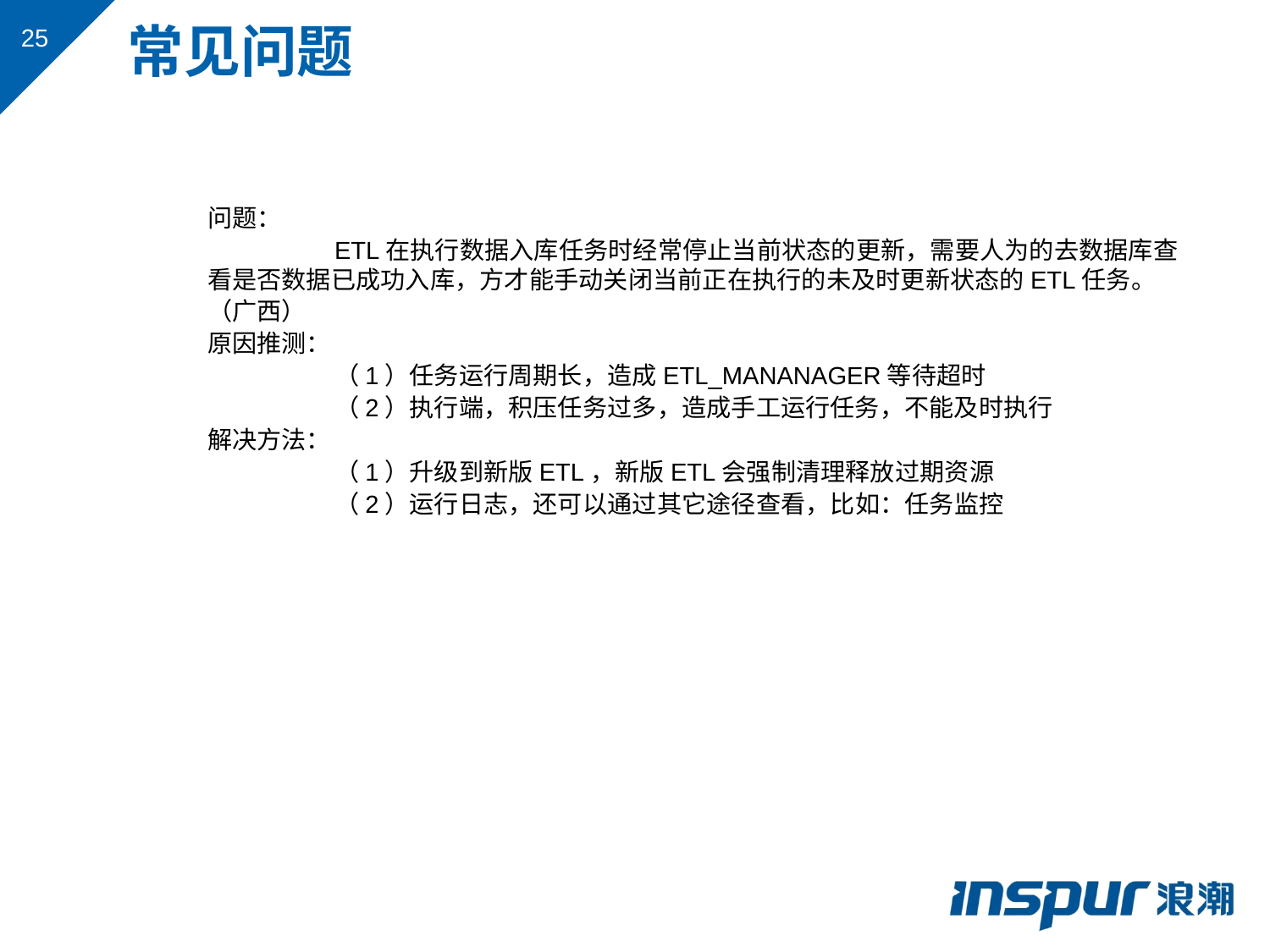

常见问题
问题：
	ETL在执行数据入库任务时经常停止当前状态的更新，需要人为的去数据库查看是否数据已成功入库，方才能手动关闭当前正在执行的未及时更新状态的ETL任务。
（广西）
原因推测：
	（1）任务运行周期长，造成ETL_MANANAGER等待超时
	（2）执行端，积压任务过多，造成手工运行任务，不能及时执行
解决方法：
	（1）升级到新版ETL，新版ETL会强制清理释放过期资源
	（2）运行日志，还可以通过其它途径查看，比如：任务监控